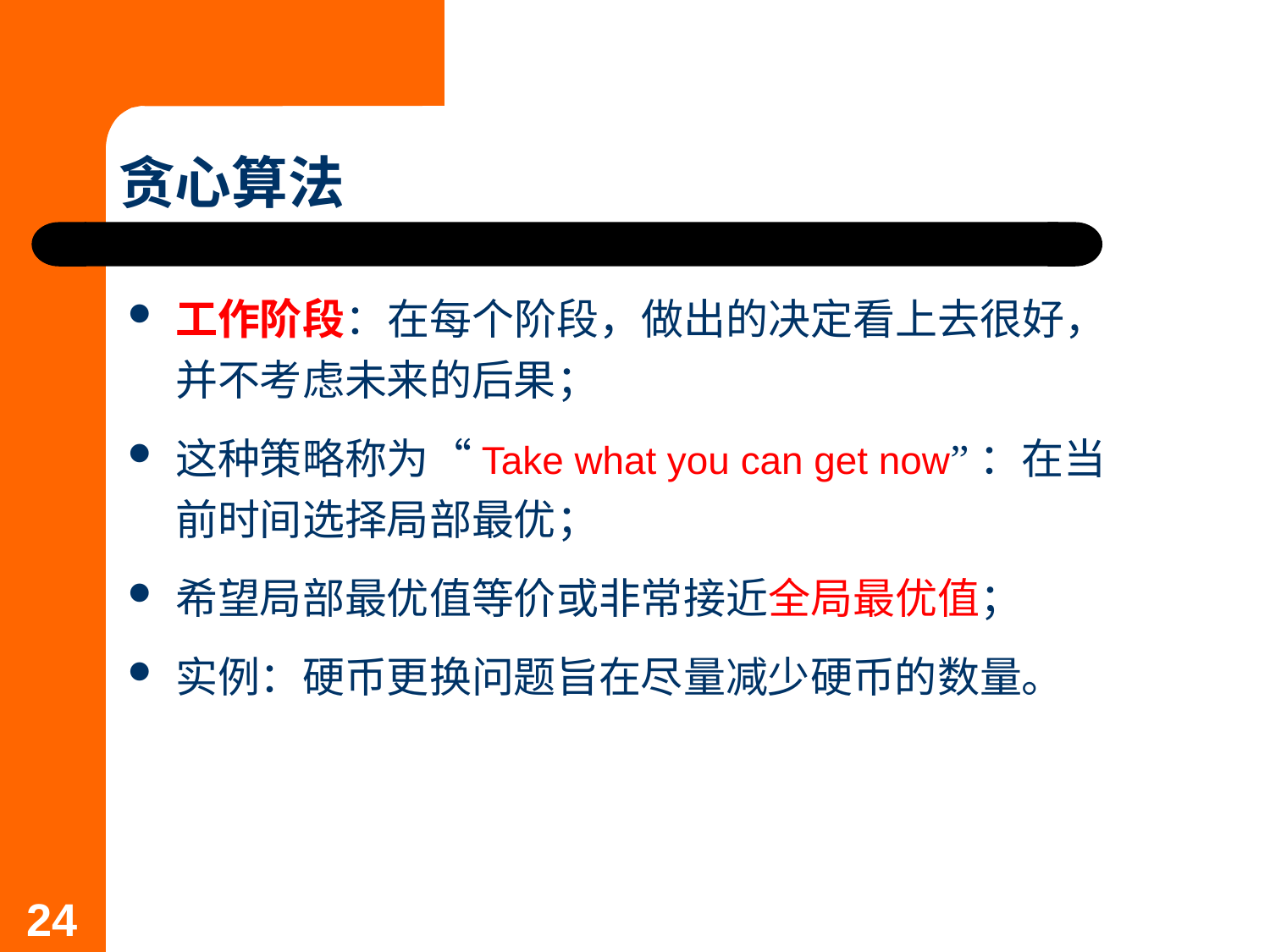

# 贪心算法
工作阶段：在每个阶段，做出的决定看上去很好，并不考虑未来的后果；
这种策略称为“Take what you can get now”：在当前时间选择局部最优；
希望局部最优值等价或非常接近全局最优值；
实例：硬币更换问题旨在尽量减少硬币的数量。

24